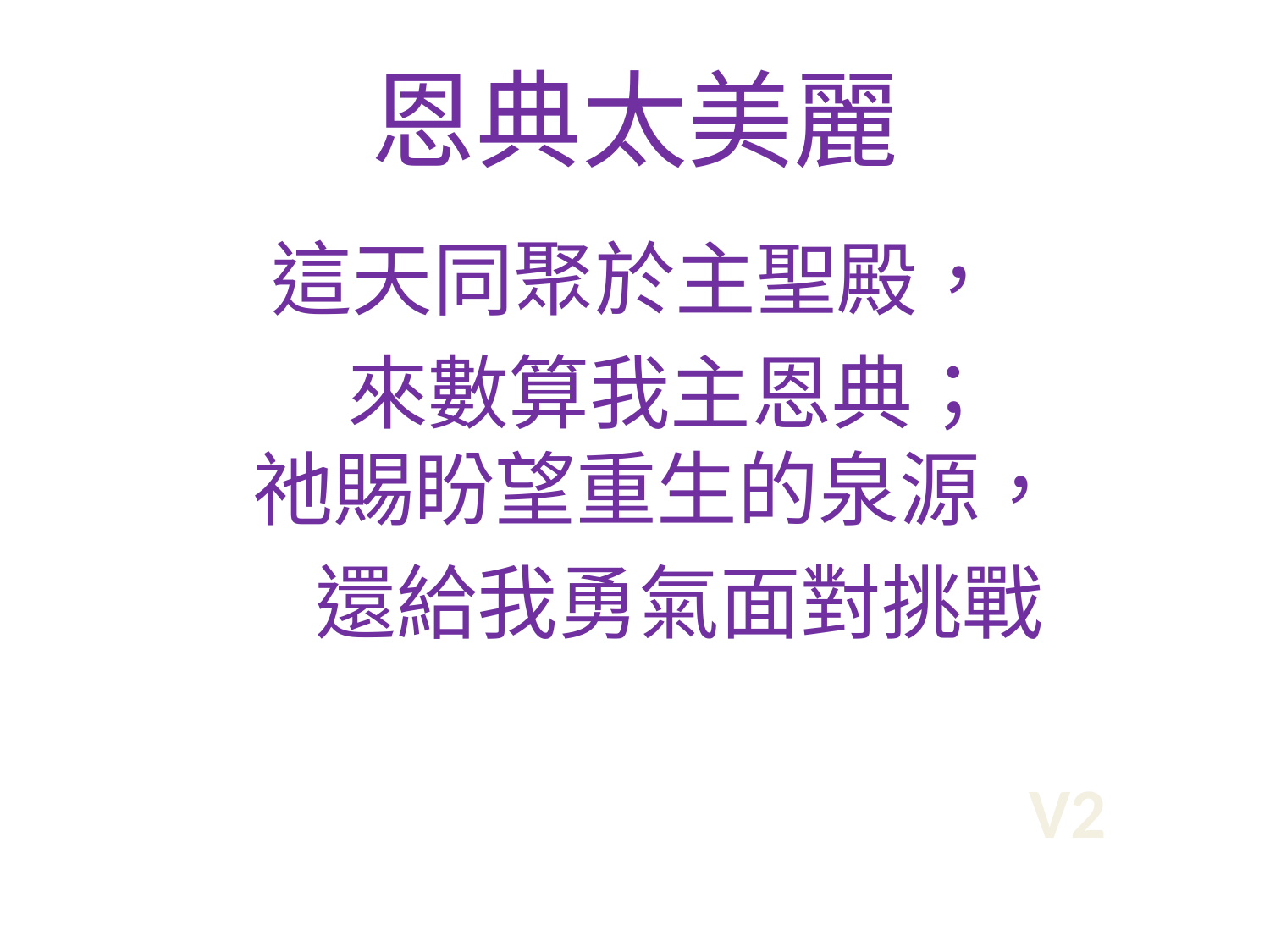

# 恩典太美麗
這天同聚於主聖殿，
   來數算我主恩典；
祂賜盼望重生的泉源，
    還給我勇氣面對挑戰

V2